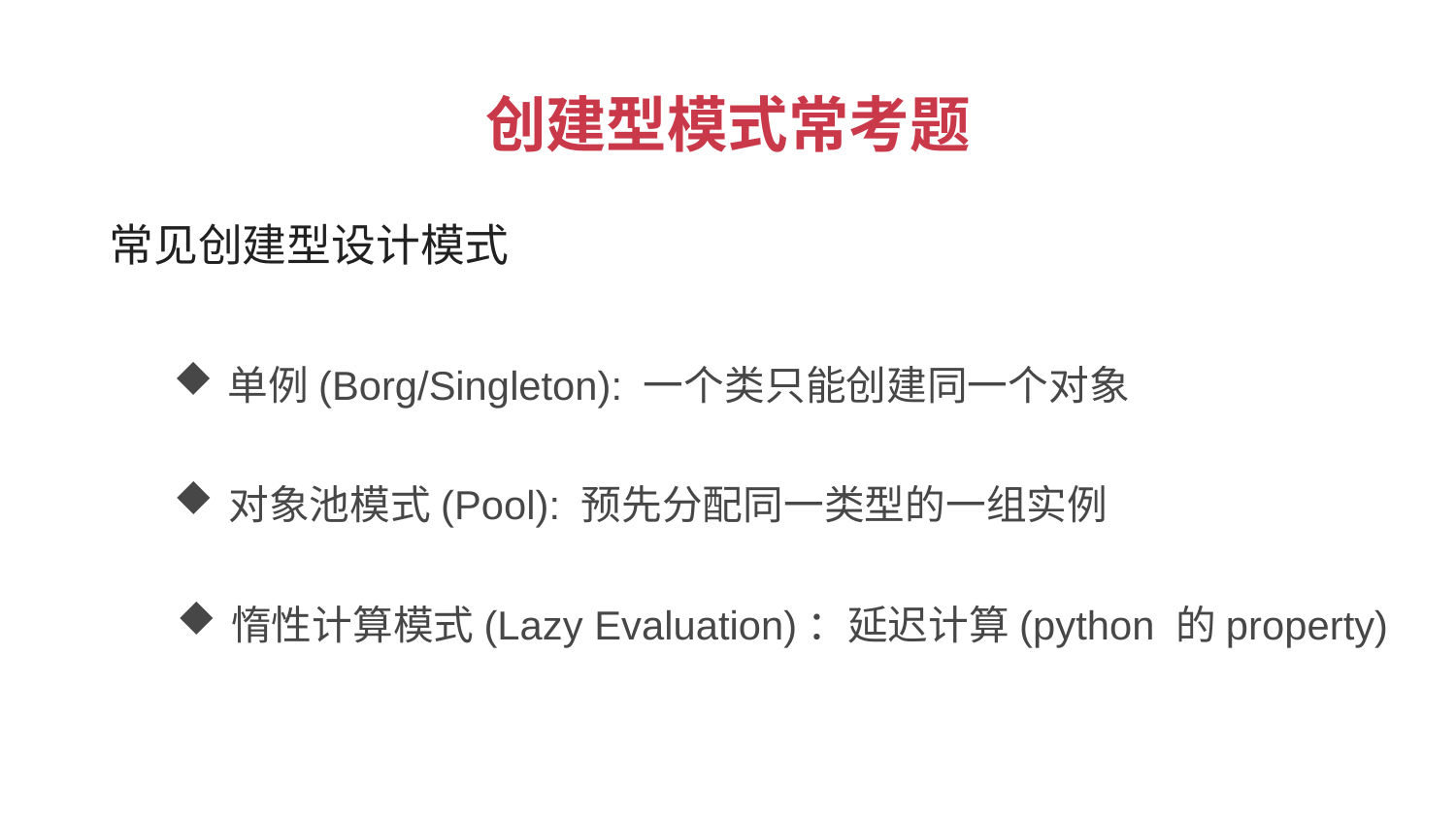

创建型模式常考题
 常见创建型设计模式
单例(Borg/Singleton): 一个类只能创建同一个对象
对象池模式(Pool): 预先分配同一类型的一组实例
惰性计算模式(Lazy Evaluation)：延迟计算(python 的property)